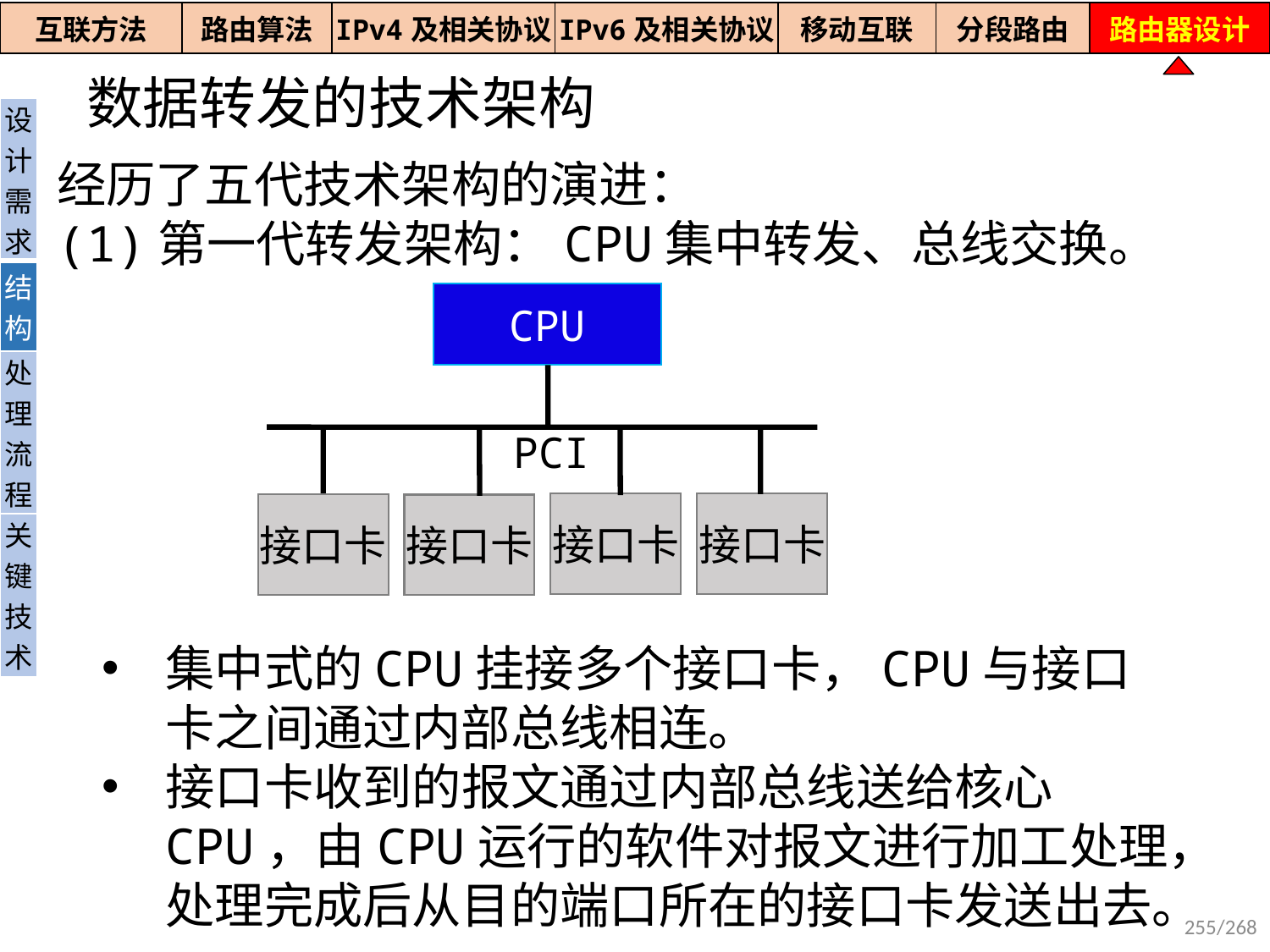

| 互联方法 | 路由算法 | IPv4及相关协议 | IPv6及相关协议 | 移动互联 | 分段路由 | 路由器设计 |
| --- | --- | --- | --- | --- | --- | --- |

数据转发的技术架构
| 设计需求 |
| --- |
| 结构 |
| 处理流程 |
| 关键技术 |
经历了五代技术架构的演进：
(1)第一代转发架构：CPU集中转发、总线交换。

CPU

PCI

接口卡
接口卡
接口卡
接口卡
集中式的CPU挂接多个接口卡，CPU与接口卡之间通过内部总线相连。
接口卡收到的报文通过内部总线送给核心CPU，由CPU运行的软件对报文进行加工处理，处理完成后从目的端口所在的接口卡发送出去。
255/268